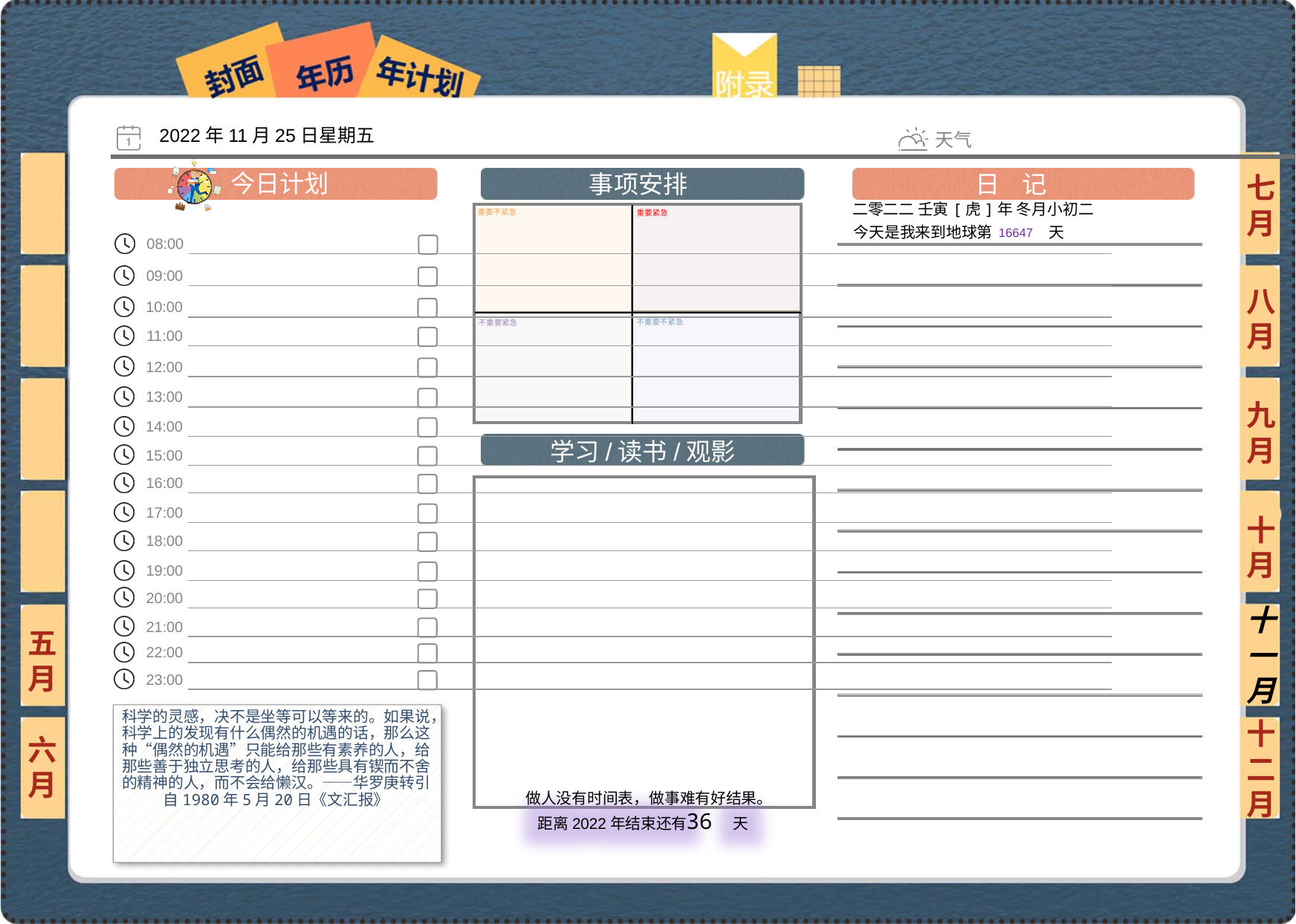

2022年11月25日星期五
七月
二零二二 壬寅[虎]年 冬月小初二
16647
八月
九月
十月
十一月
五月
科学的灵感，决不是坐等可以等来的。如果说，科学上的发现有什么偶然的机遇的话，那么这种“偶然的机遇”只能给那些有素养的人，给那些善于独立思考的人，给那些具有锲而不舍的精神的人，而不会给懒汉。——华罗庚转引自1980年5月20日《文汇报》

六月
十二月
36
 做人没有时间表，做事难有好结果。